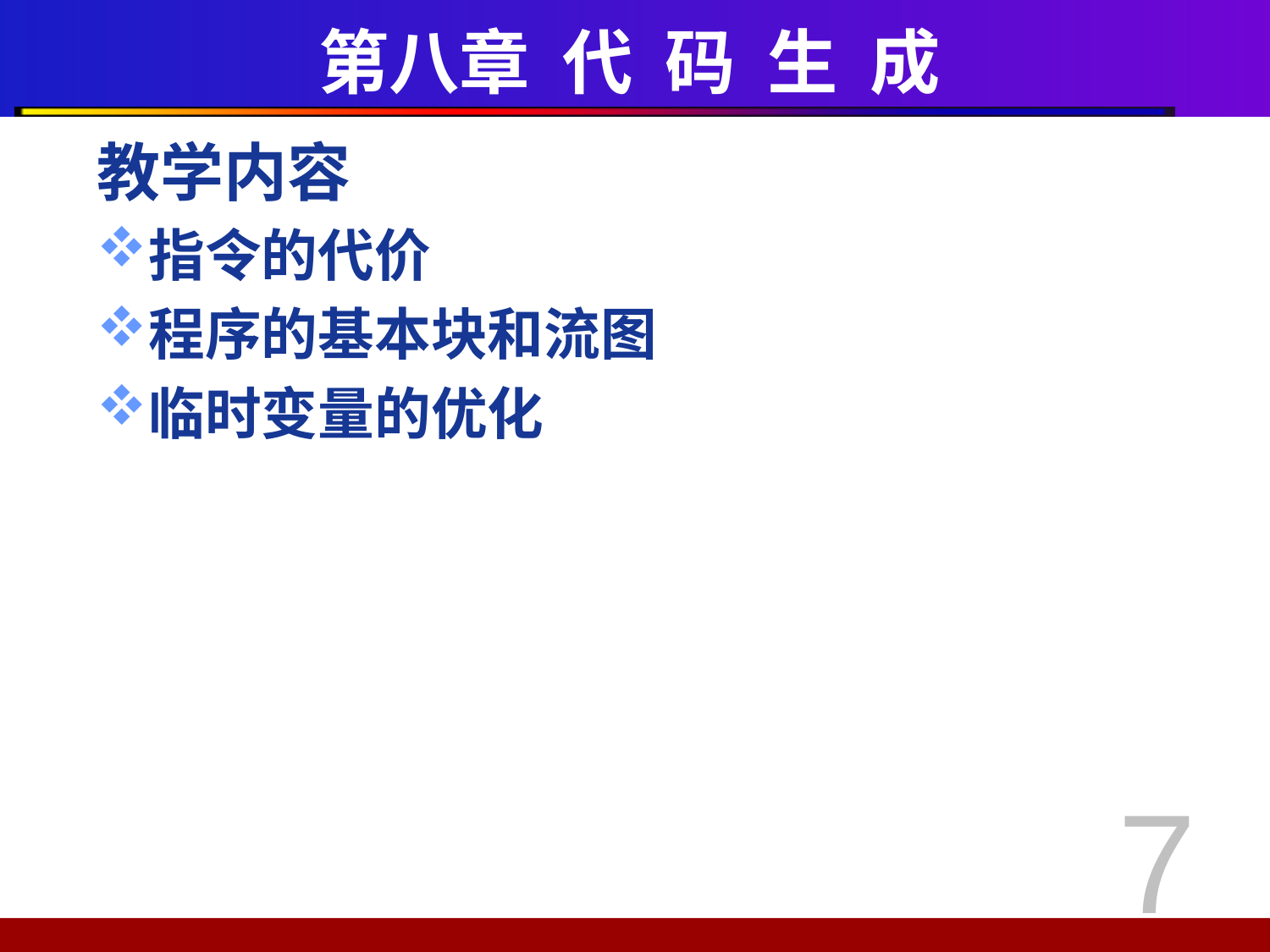

# 第八章  代  码  生  成
教学内容
指令的代价
程序的基本块和流图
临时变量的优化
7